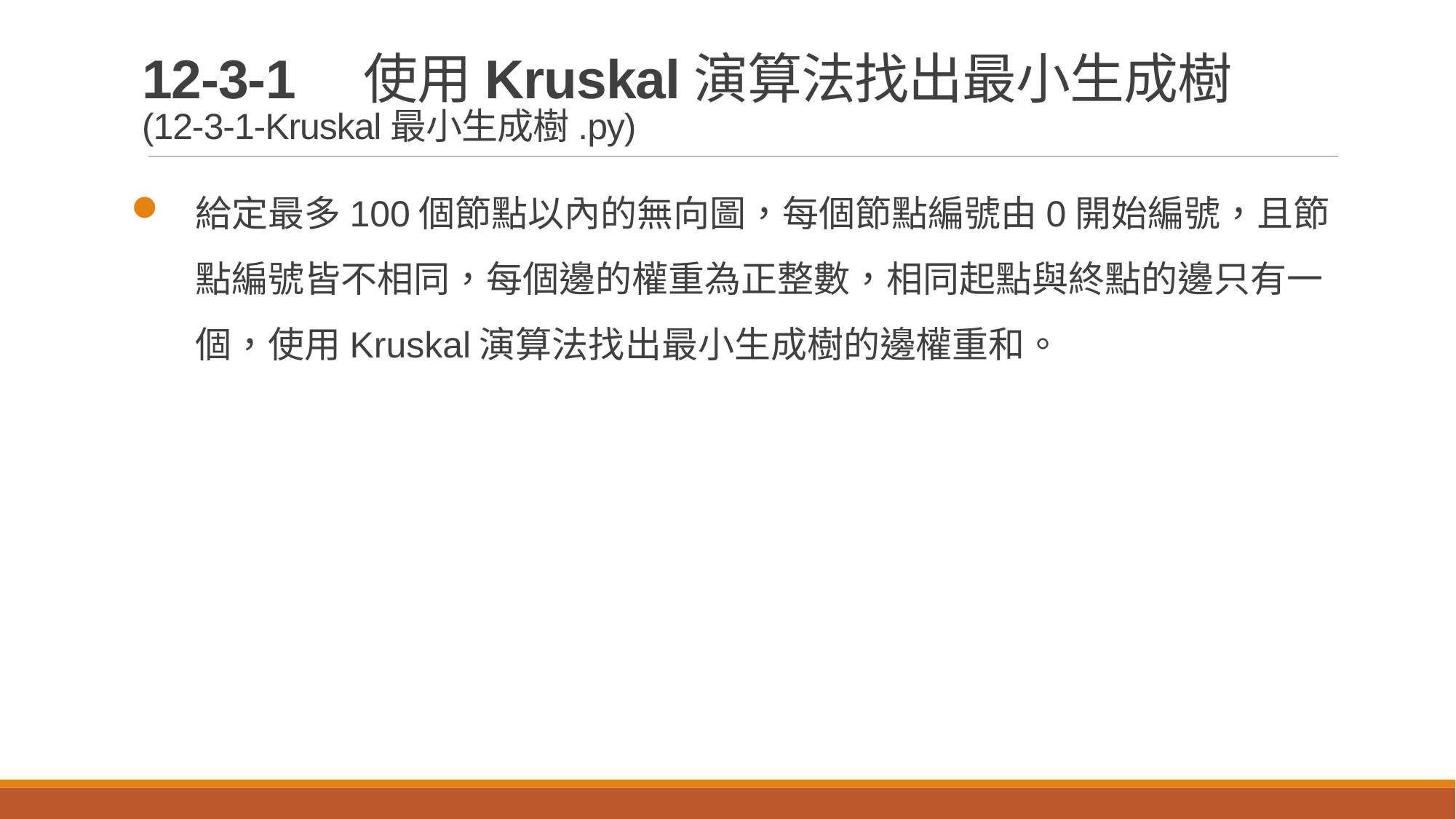

# 12-3-1　使用Kruskal演算法找出最小生成樹 (12-3-1-Kruskal最小生成樹.py)
給定最多100個節點以內的無向圖，每個節點編號由0開始編號，且節點編號皆不相同，每個邊的權重為正整數，相同起點與終點的邊只有一個，使用Kruskal演算法找出最小生成樹的邊權重和。